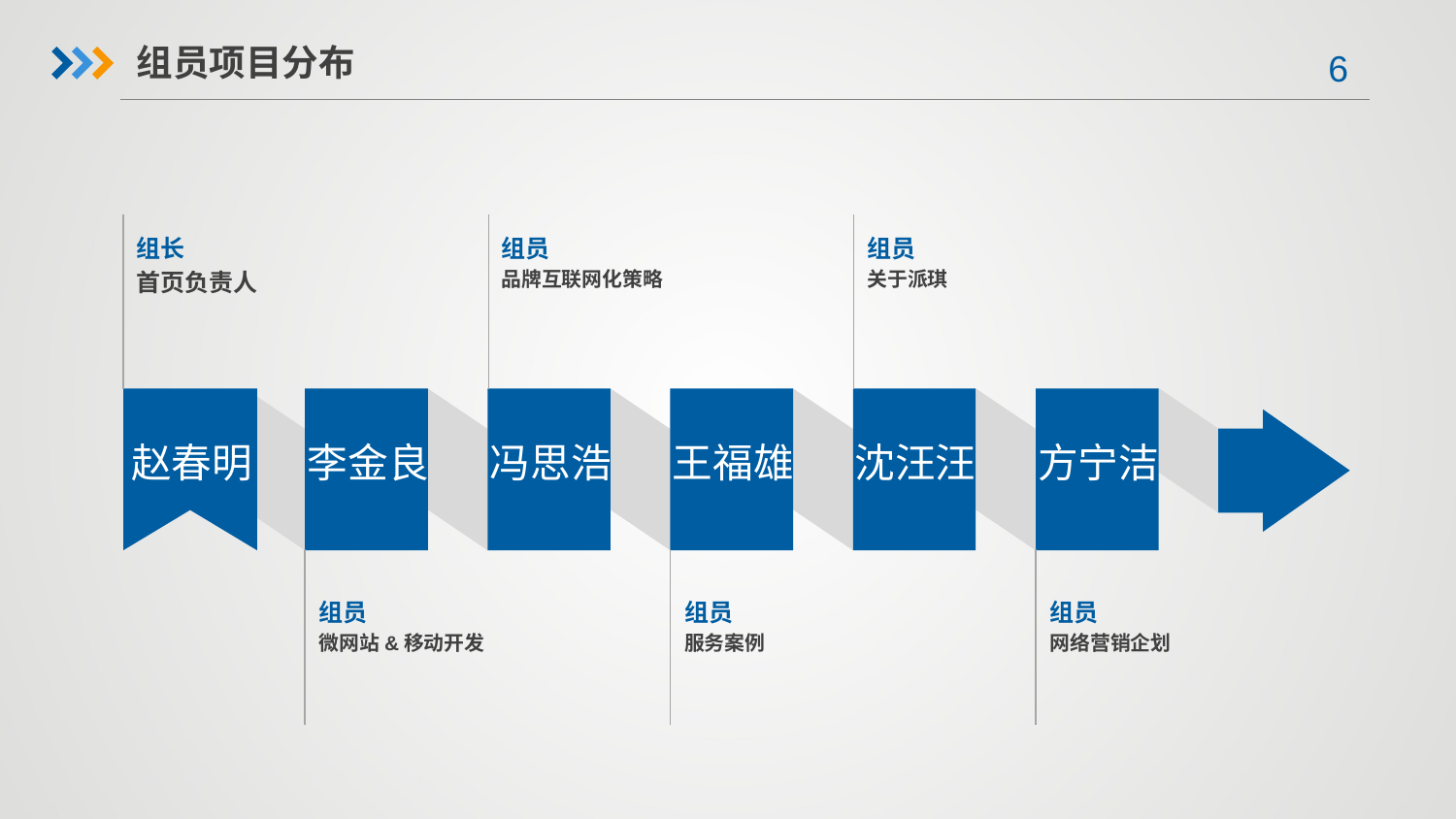

组员项目分布
组长
首页负责人

组员
品牌互联网化策略
组员
关于派琪

赵春明

李金良

冯思浩

王福雄

沈汪汪

方宁洁

组员
微网站&移动开发
组员
服务案例
组员
网络营销企划